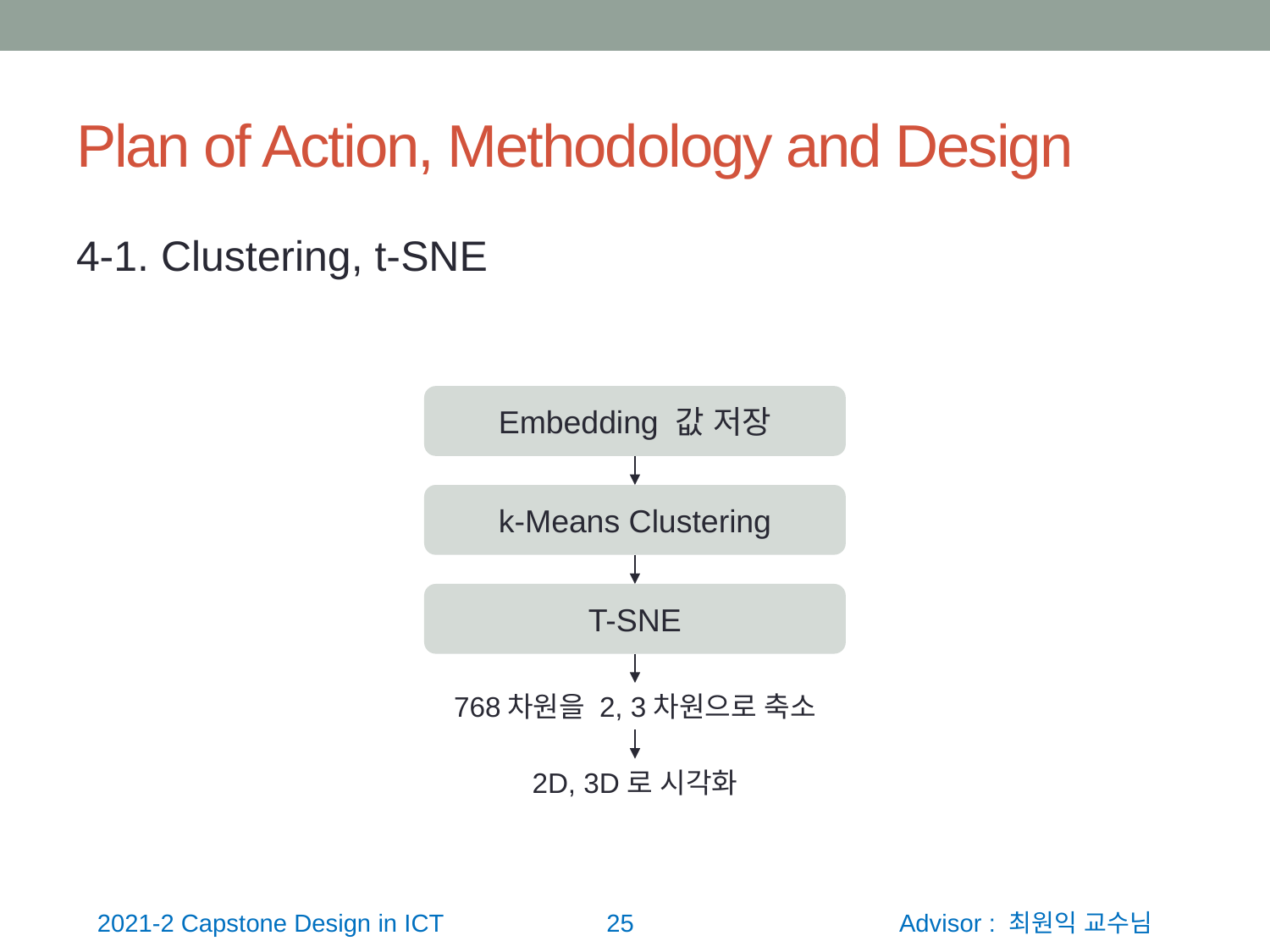

# Plan of Action, Methodology and Design
4-1. Clustering, t-SNE
Embedding 값 저장
k-Means Clustering
T-SNE
768차원을 2, 3차원으로 축소
2D, 3D로 시각화